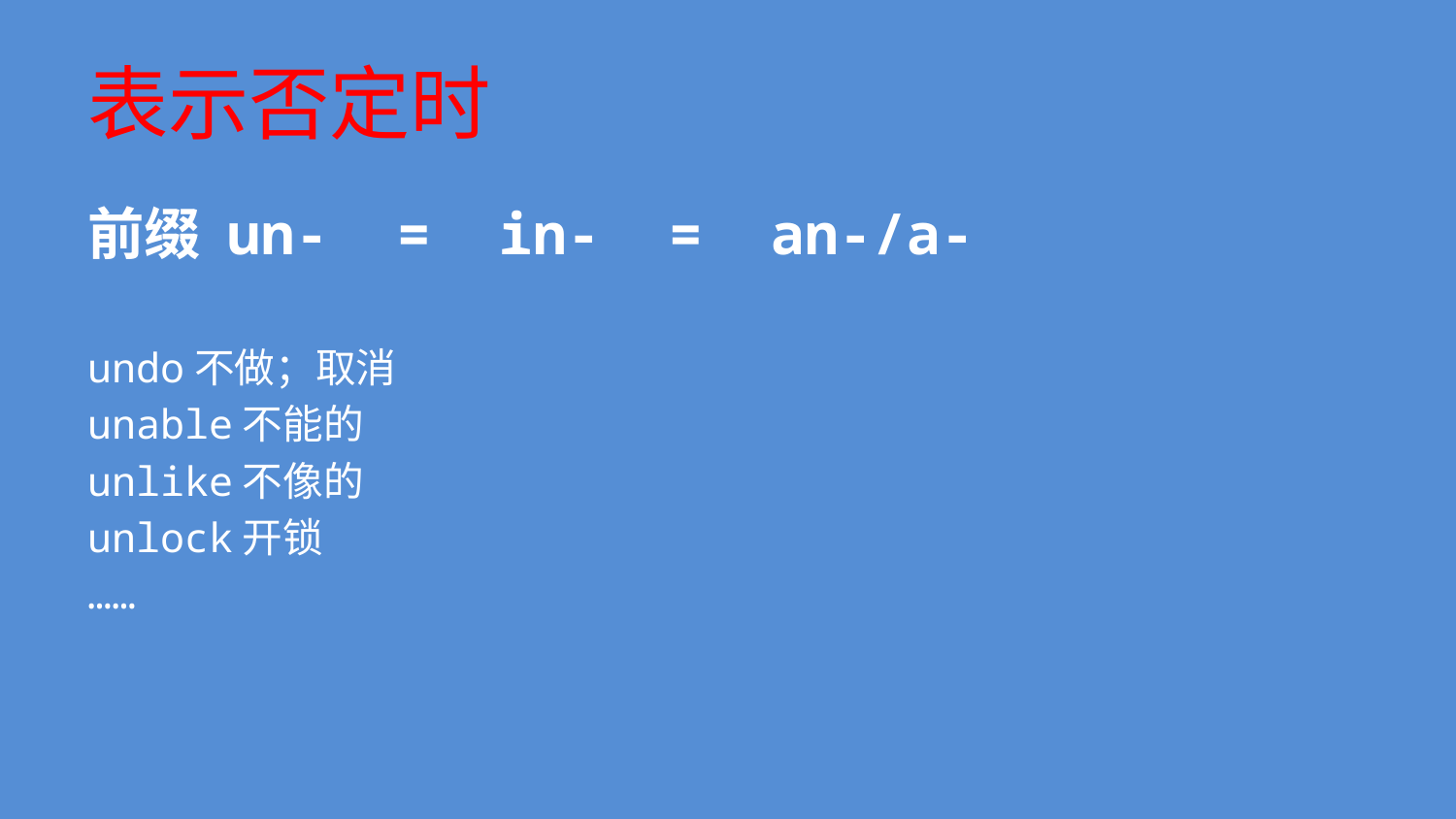

# 表示否定时
前缀 un-  =  in-  =  an-/a-

undo不做；取消
unable不能的
unlike不像的
unlock开锁
……